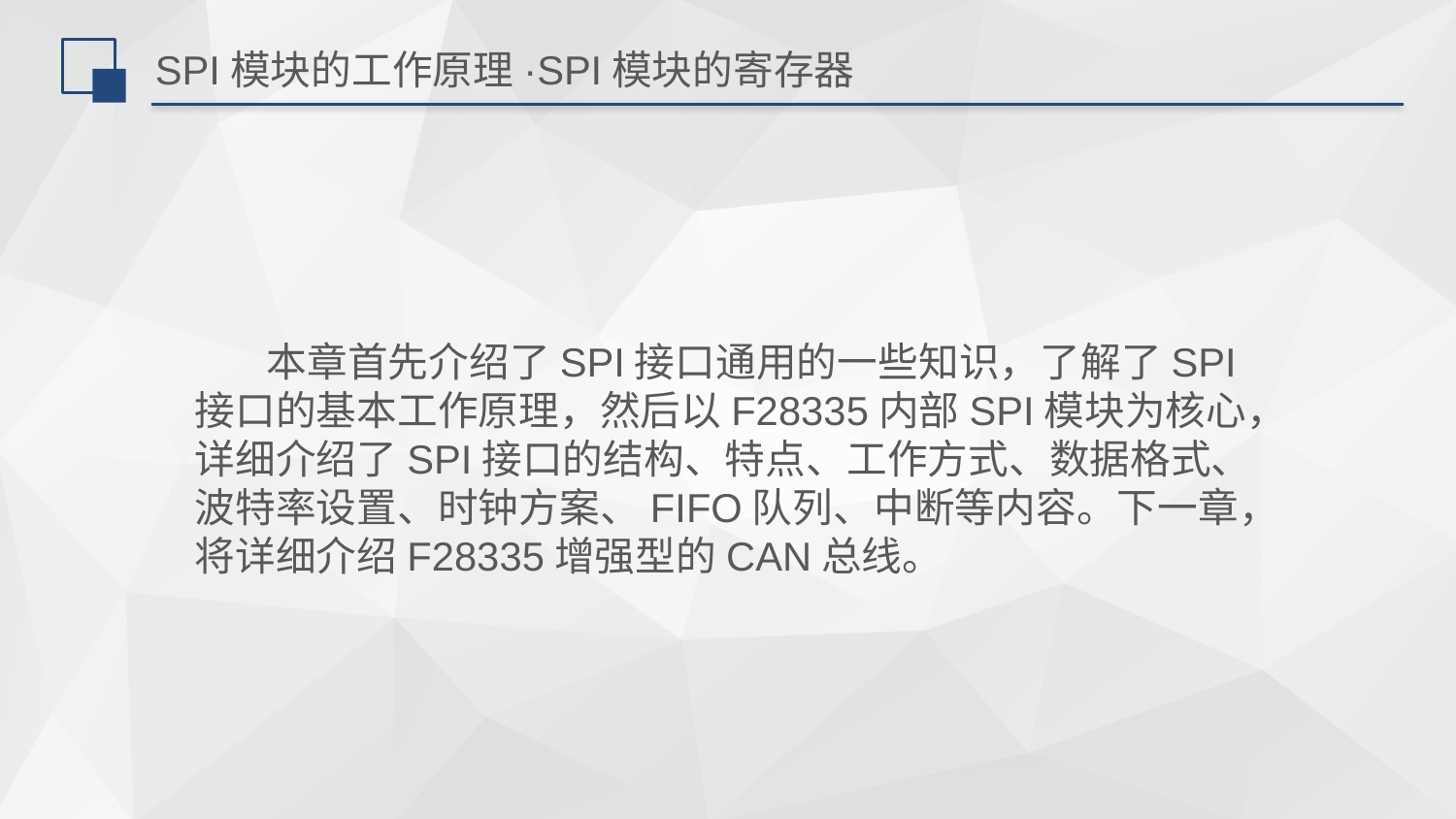

# SPI模块的工作原理·SPI模块的寄存器
本章首先介绍了SPI接口通用的一些知识，了解了SPI接口的基本工作原理，然后以F28335内部SPI模块为核心，详细介绍了SPI接口的结构、特点、工作方式、数据格式、波特率设置、时钟方案、FIFO队列、中断等内容。下一章，将详细介绍F28335增强型的CAN总线。